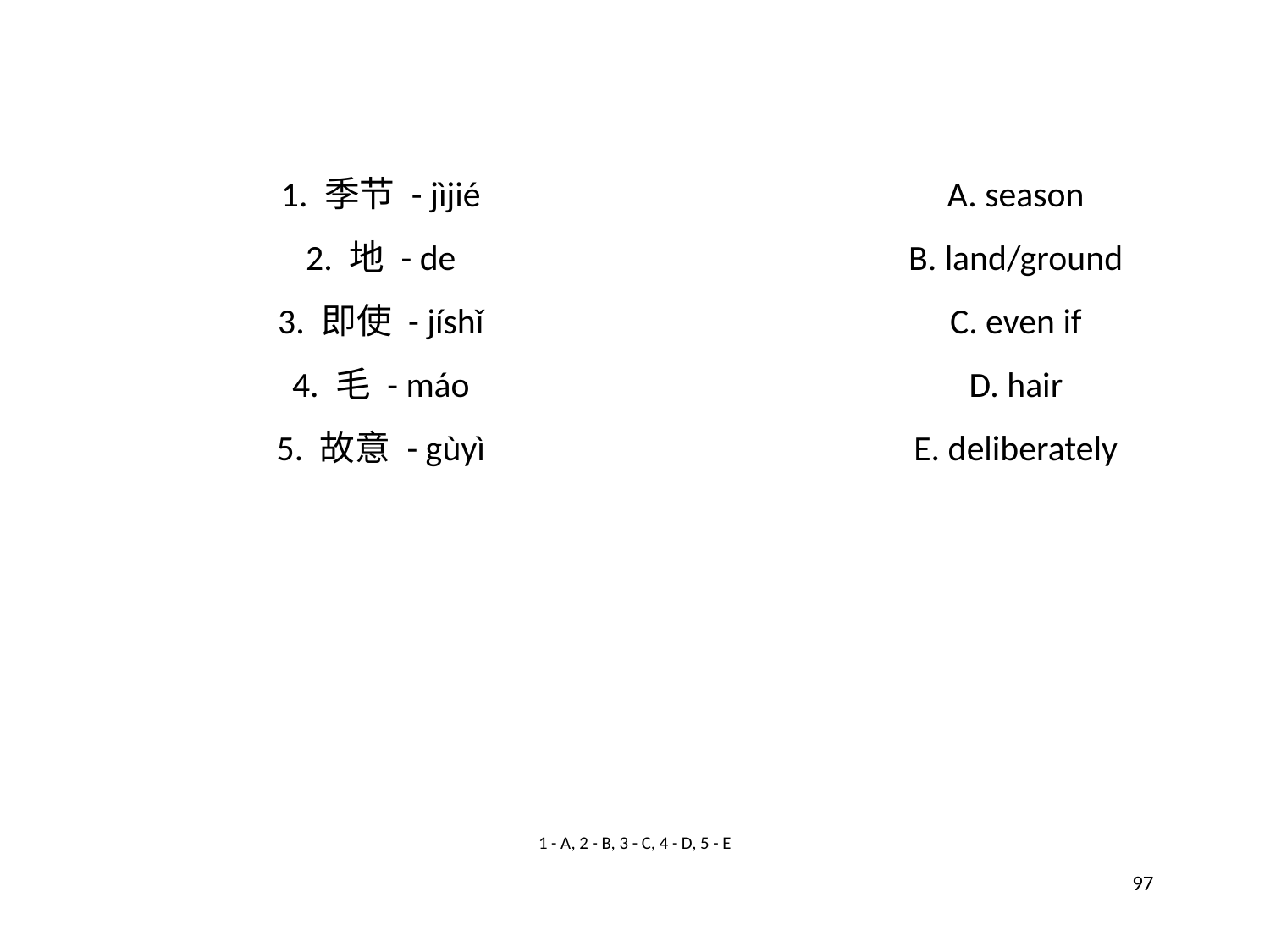

1. 季节 - jìjié

A. season

2. 地 - de

B. land/ground

3. 即使 - jíshǐ

C. even if

4. 毛 - máo

D. hair

5. 故意 - gùyì

E. deliberately
1 - A, 2 - B, 3 - C, 4 - D, 5 - E

97